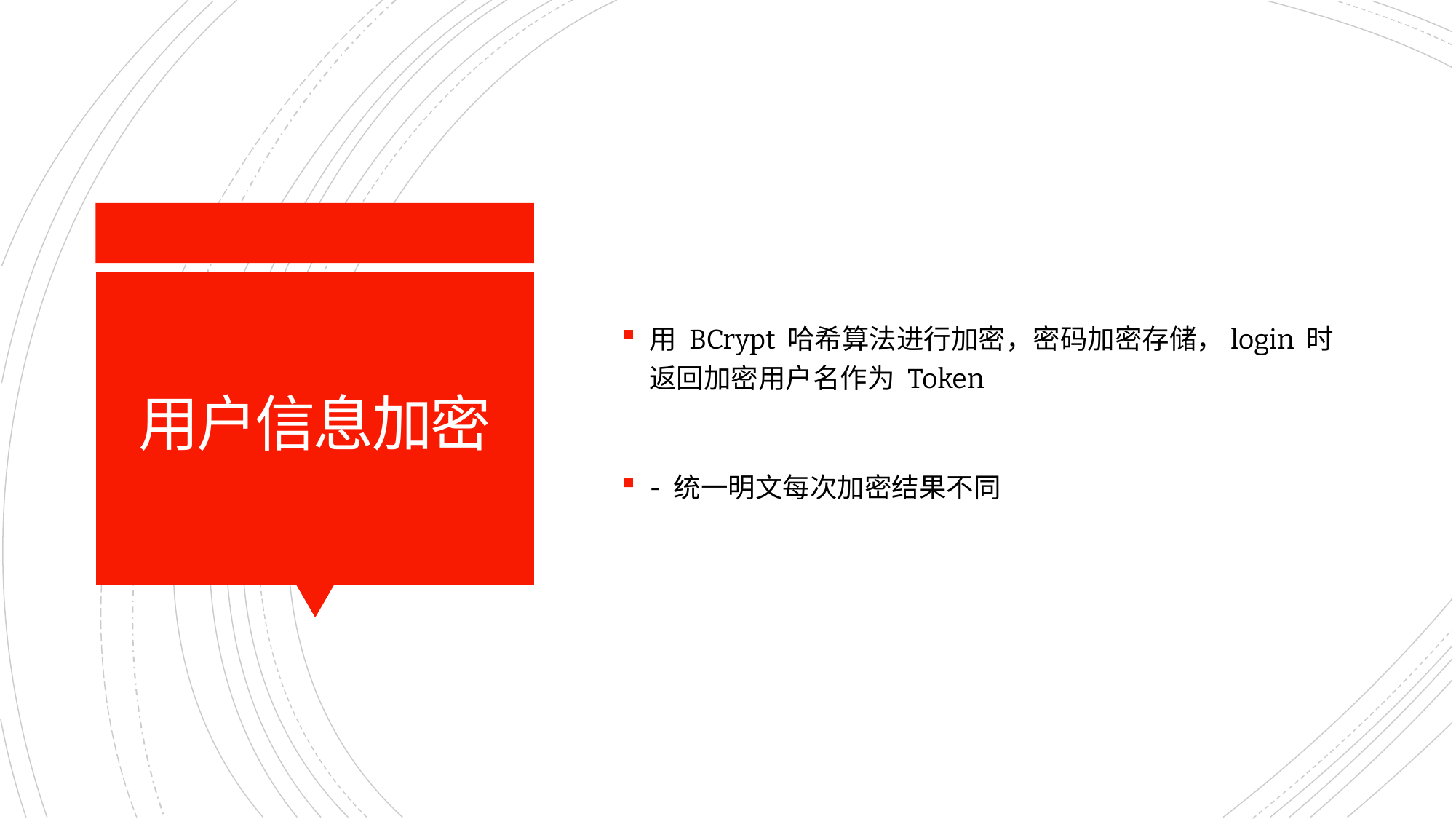

用 BCrypt 哈希算法进行加密，密码加密存储，login 时返回加密用户名作为 Token

- 统一明文每次加密结果不同
# 用户信息加密